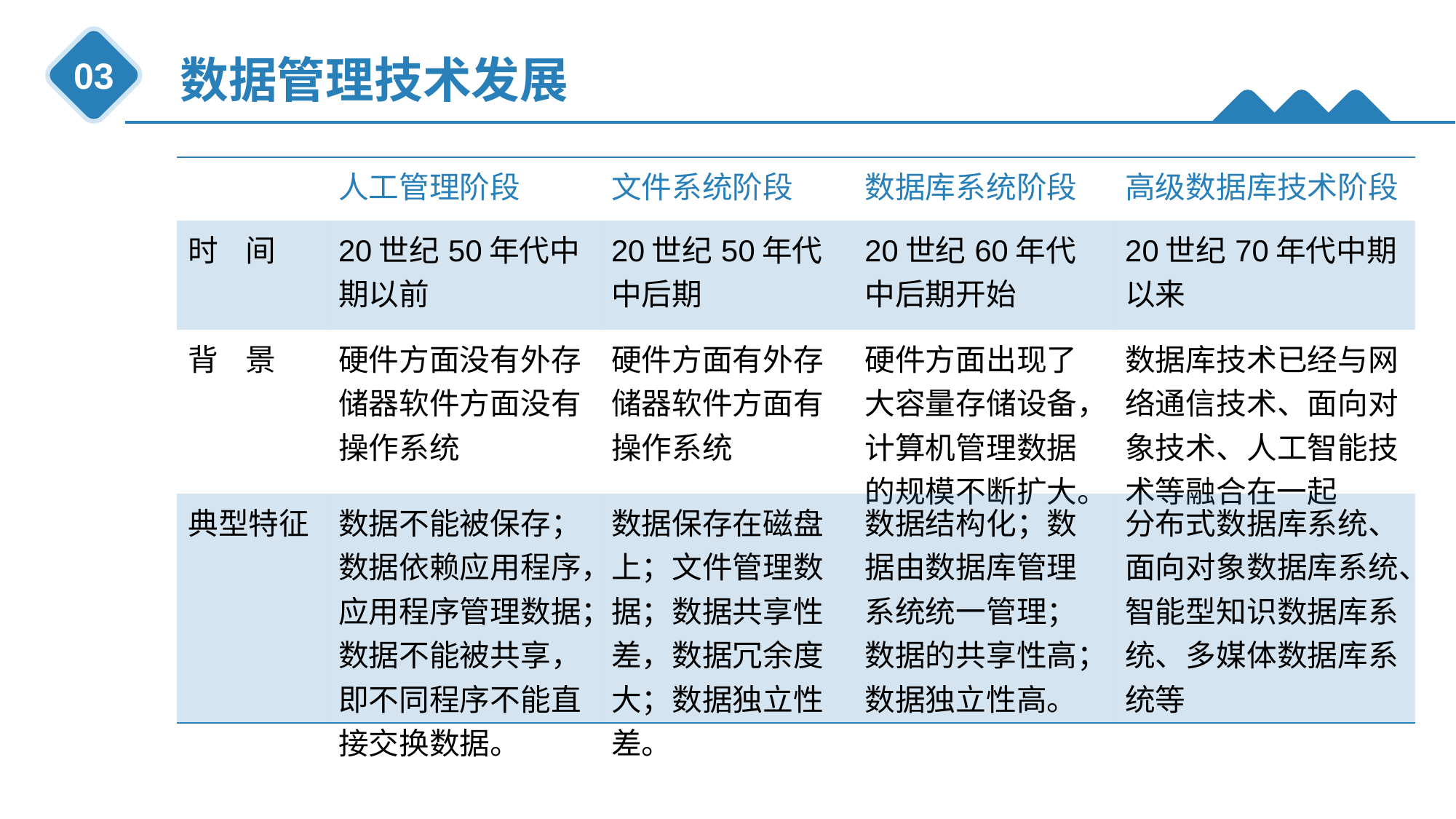

数据管理技术发展
03

|  | 人工管理阶段 | 文件系统阶段 | 数据库系统阶段 | 高级数据库技术阶段 |
| --- | --- | --- | --- | --- |
| 时 间 | 20世纪50年代中期以前 | 20世纪50年代中后期 | 20世纪60年代中后期开始 | 20世纪70年代中期以来 |
| 背 景 | 硬件方面没有外存储器软件方面没有操作系统 | 硬件方面有外存储器软件方面有操作系统 | 硬件方面出现了大容量存储设备，计算机管理数据的规模不断扩大。 | 数据库技术已经与网络通信技术、面向对象技术、人工智能技术等融合在一起 |
| 典型特征 | 数据不能被保存；数据依赖应用程序，应用程序管理数据；数据不能被共享，即不同程序不能直接交换数据。 | 数据保存在磁盘上；文件管理数据；数据共享性差，数据冗余度大；数据独立性差。 | 数据结构化；数据由数据库管理系统统一管理；数据的共享性高；数据独立性高。 | 分布式数据库系统、面向对象数据库系统、智能型知识数据库系统、多媒体数据库系统等 |